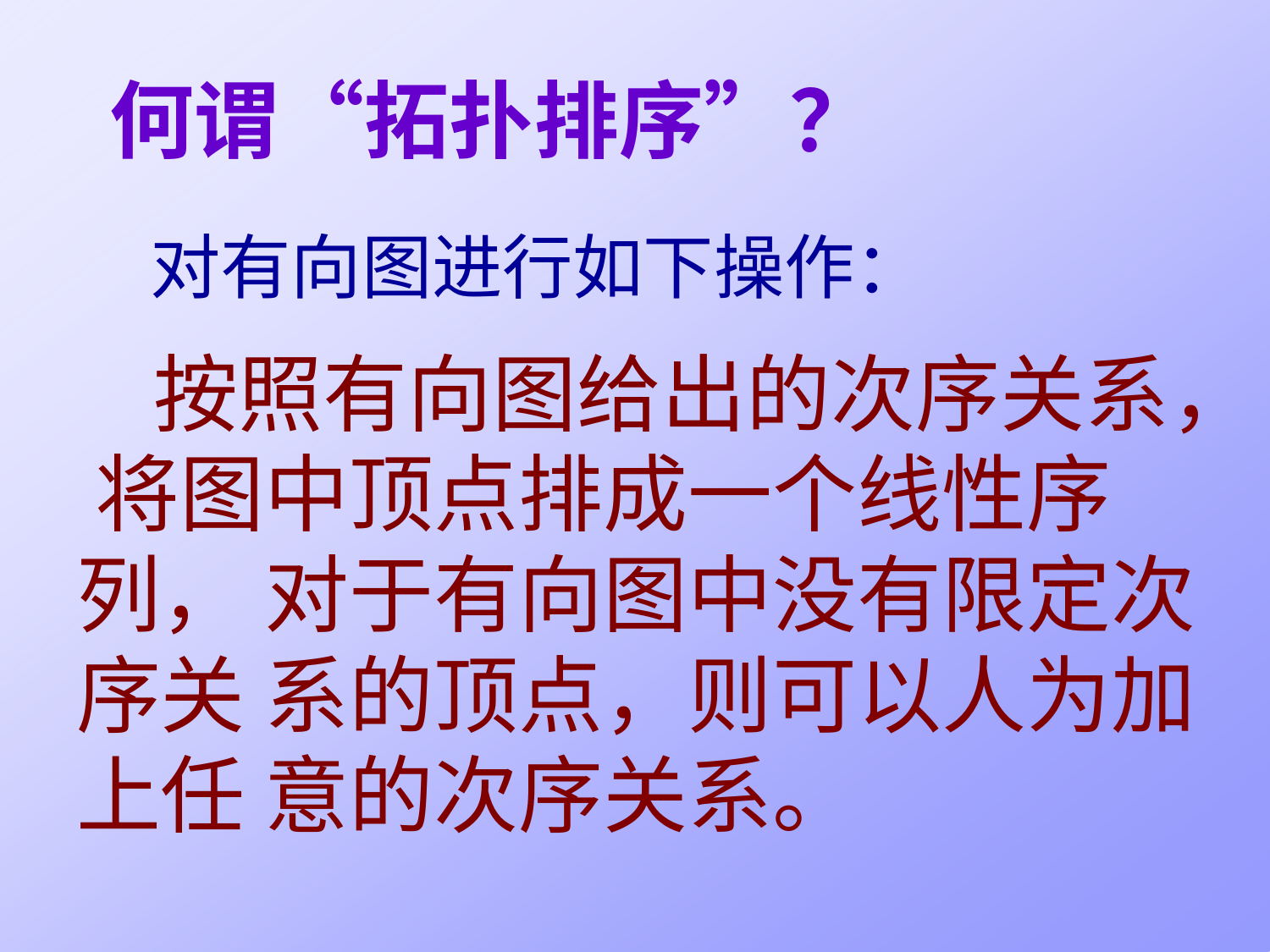

# 何谓“拓扑排序”？
对有向图进行如下操作：
按照有向图给出的次序关系，  将图中顶点排成一个线性序列， 对于有向图中没有限定次序关 系的顶点，则可以人为加上任 意的次序关系。